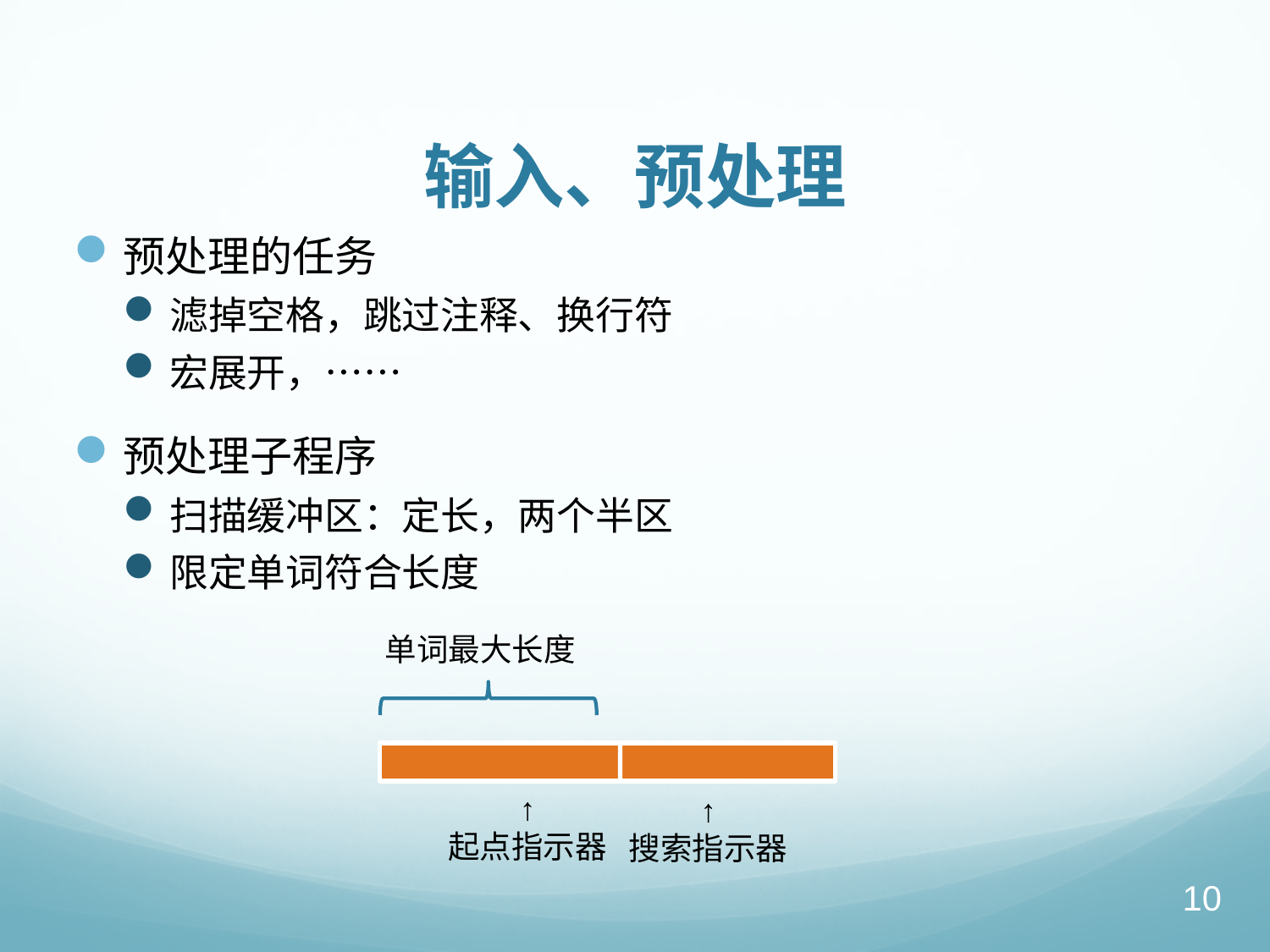

# 输入、预处理
预处理的任务
滤掉空格，跳过注释、换行符
宏展开，……
预处理子程序
扫描缓冲区：定长，两个半区
限定单词符合长度

单词最大长度

↑
起点指示器
↑
搜索指示器
10